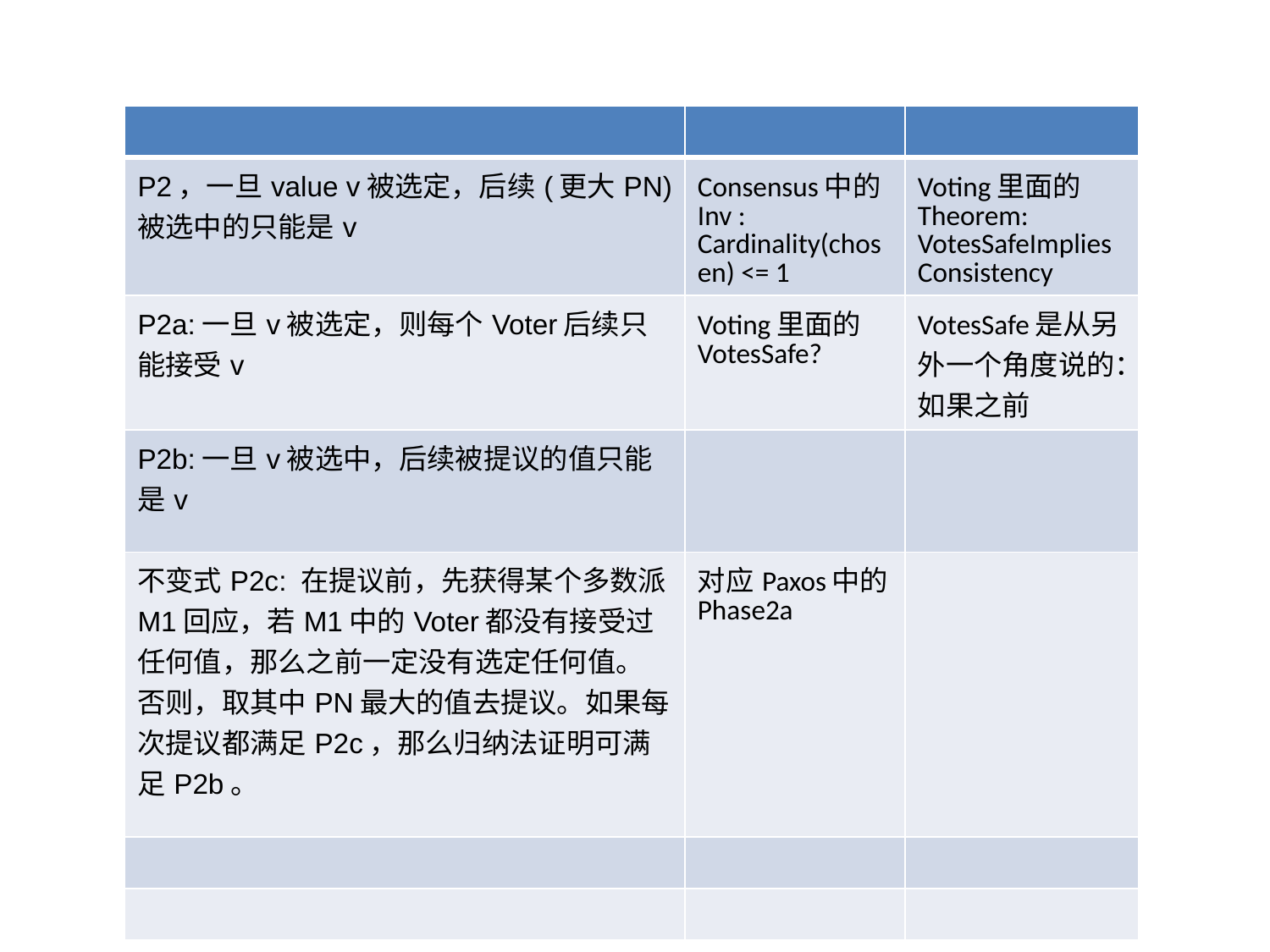

|  |  |  |
| --- | --- | --- |
| P2，一旦value v被选定，后续(更大PN)被选中的只能是v | Consensus中的Inv : Cardinality(chosen) <= 1 | Voting里面的Theorem: VotesSafeImpliesConsistency |
| P2a:一旦v被选定，则每个Voter后续只能接受v | Voting里面的VotesSafe? | VotesSafe是从另外一个角度说的：如果之前 |
| P2b:一旦v被选中，后续被提议的值只能是v |  |  |
| 不变式P2c: 在提议前，先获得某个多数派M1回应，若M1中的Voter都没有接受过任何值，那么之前一定没有选定任何值。否则，取其中PN最大的值去提议。如果每次提议都满足P2c，那么归纳法证明可满足P2b。 | 对应Paxos中的Phase2a |  |
|  |  |  |
|  |  |  |